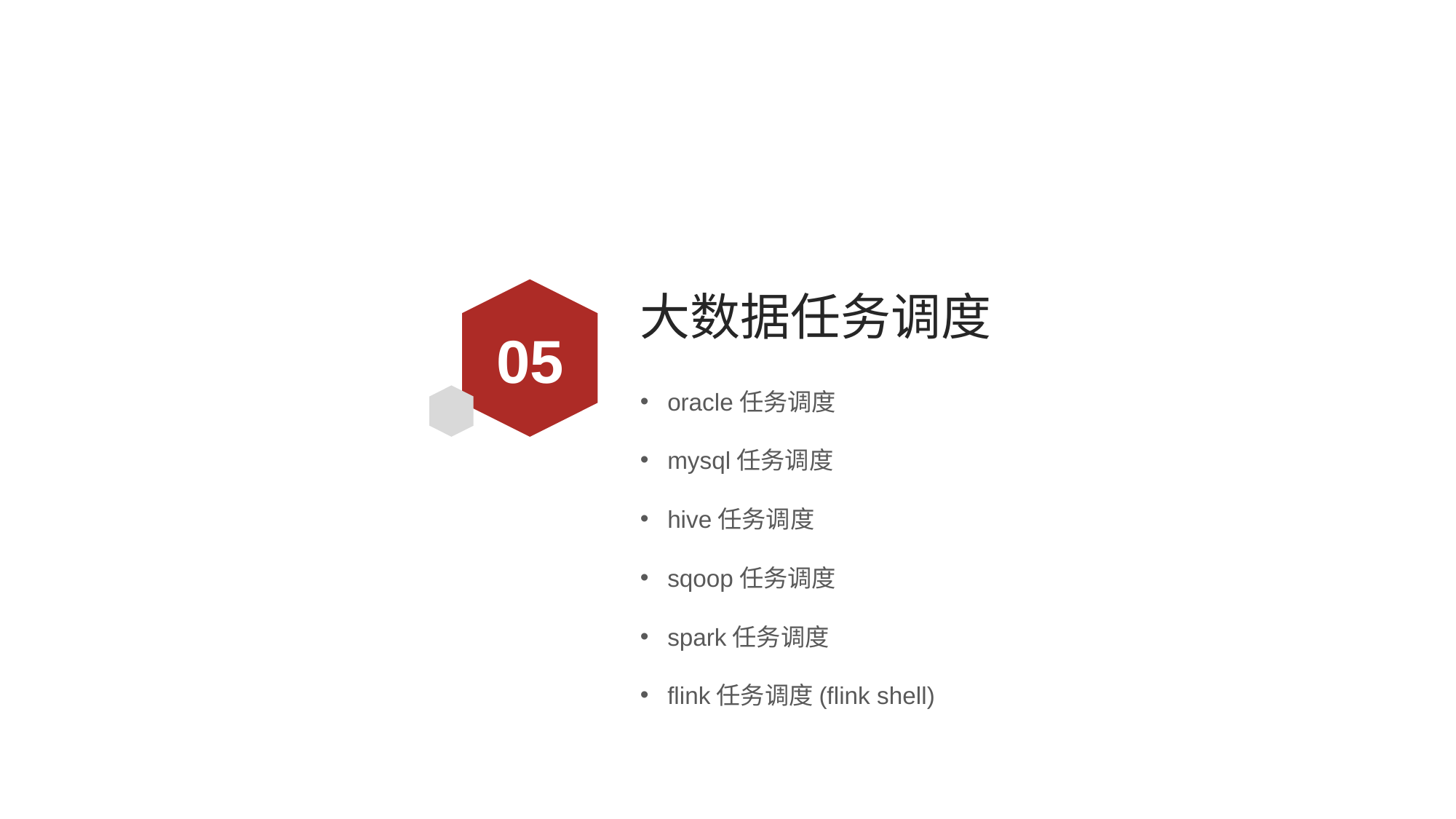

# 大数据任务调度
05
oracle任务调度
mysql任务调度
hive任务调度
sqoop任务调度
spark任务调度
flink任务调度(flink shell)